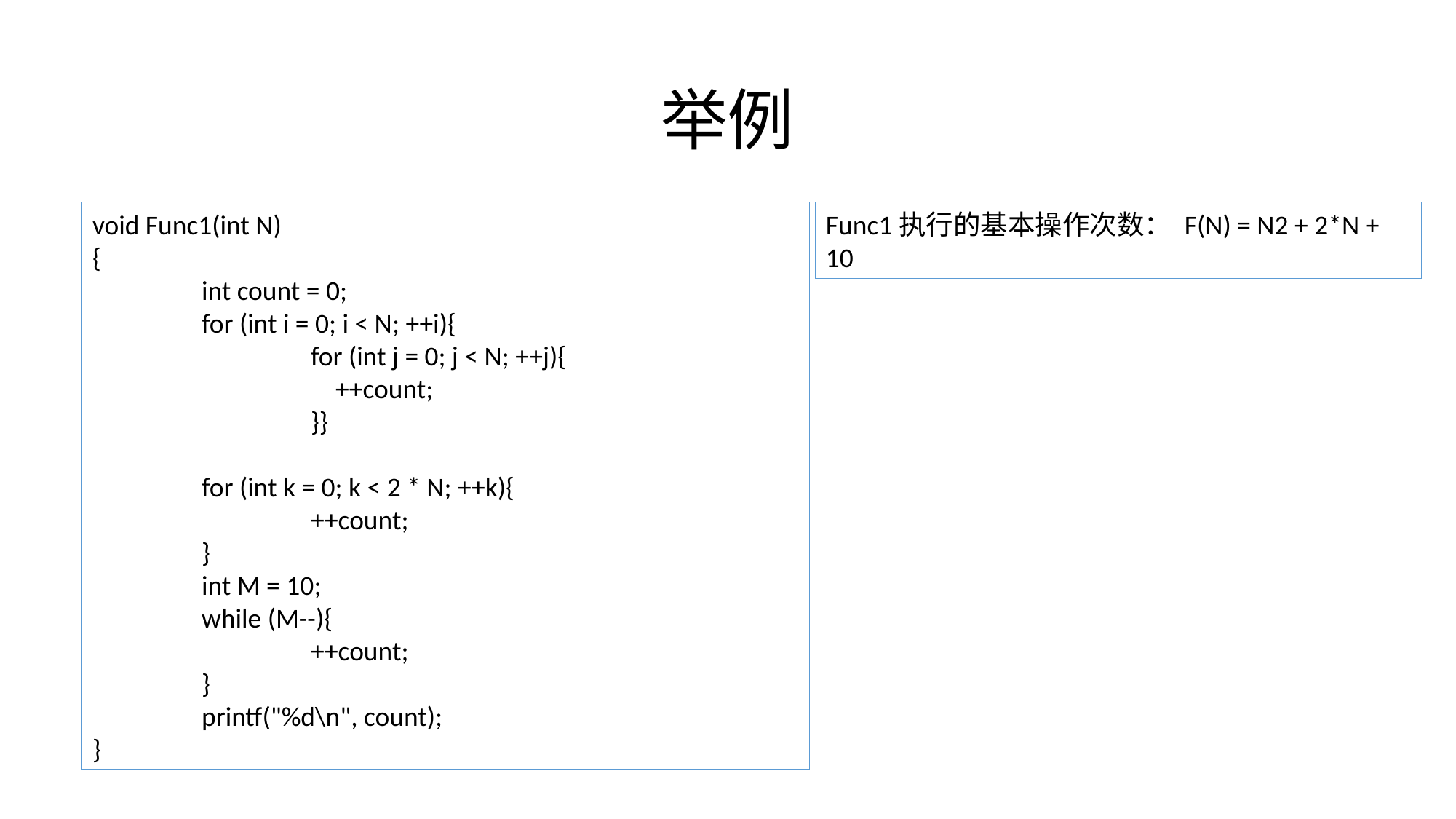

# 举例
void Func1(int N)
{
	int count = 0;
	for (int i = 0; i < N; ++i){
		for (int j = 0; j < N; ++j){
		    ++count;
		}}

	for (int k = 0; k < 2 * N; ++k){
		++count;
	}
	int M = 10;
	while (M--){
		++count;
	}
	printf("%d\n", count);
}
Func1执行的基本操作次数： F(N) = N2 + 2*N + 10